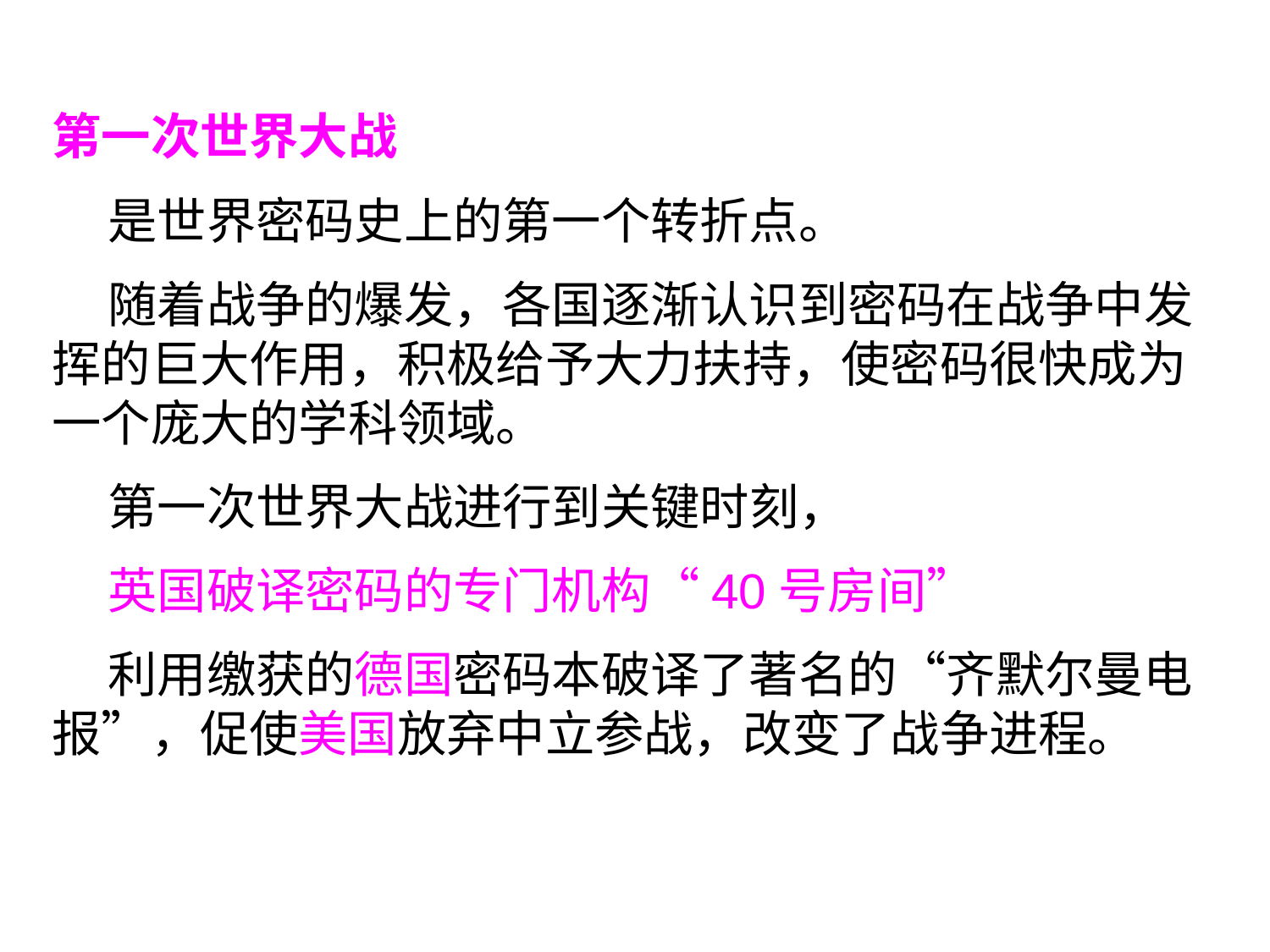

第一次世界大战
    是世界密码史上的第一个转折点。
    随着战争的爆发，各国逐渐认识到密码在战争中发挥的巨大作用，积极给予大力扶持，使密码很快成为一个庞大的学科领域。
    第一次世界大战进行到关键时刻，
    英国破译密码的专门机构“40号房间”
    利用缴获的德国密码本破译了著名的“齐默尔曼电报”，促使美国放弃中立参战，改变了战争进程。